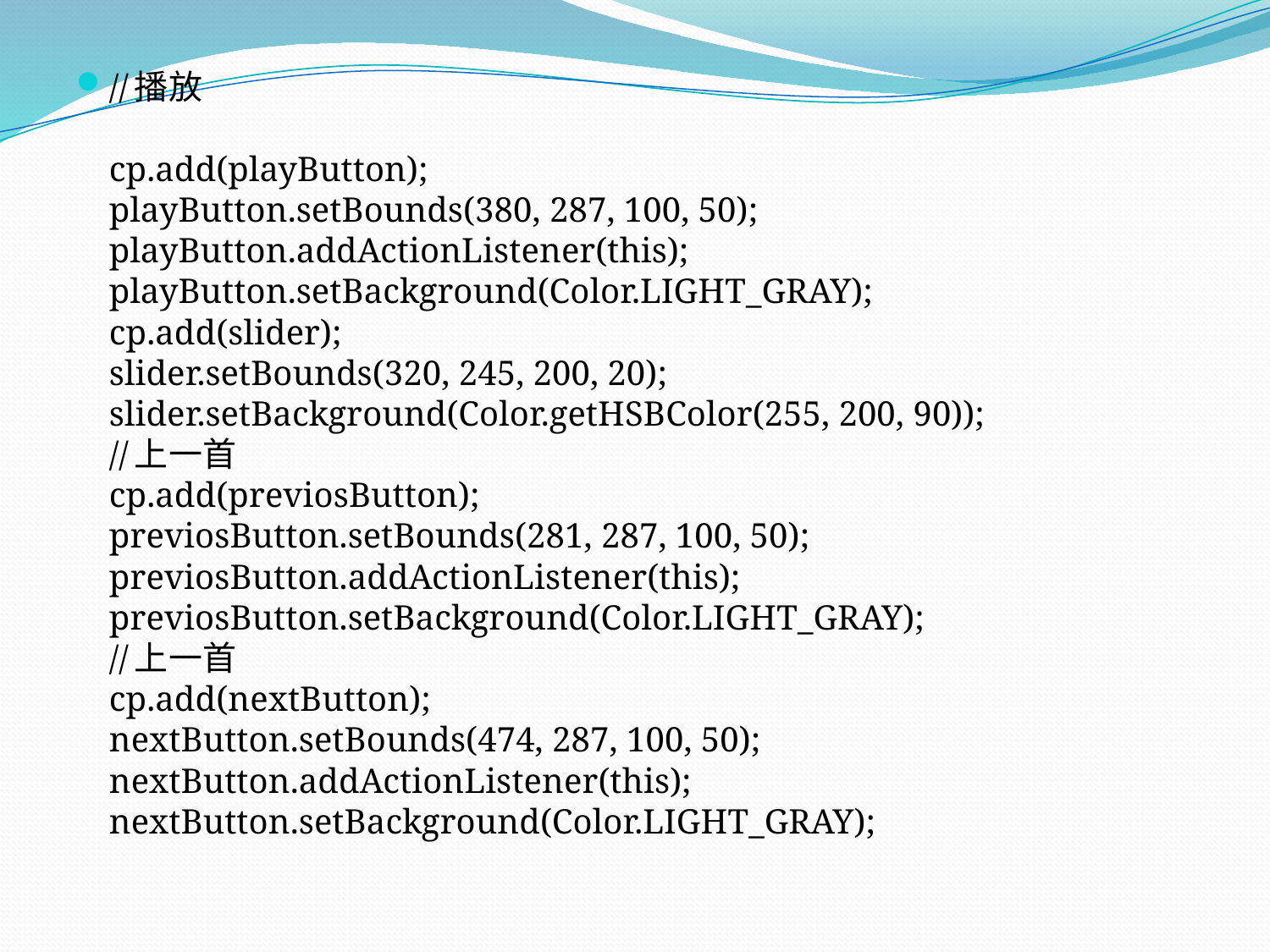

//播放
cp.add(playButton);
playButton.setBounds(380, 287, 100, 50);
playButton.addActionListener(this);
playButton.setBackground(Color.LIGHT_GRAY);
cp.add(slider);
slider.setBounds(320, 245, 200, 20);
slider.setBackground(Color.getHSBColor(255, 200, 90));
//上一首
cp.add(previosButton);
previosButton.setBounds(281, 287, 100, 50);
previosButton.addActionListener(this);
previosButton.setBackground(Color.LIGHT_GRAY);
//上一首
cp.add(nextButton);
nextButton.setBounds(474, 287, 100, 50);
nextButton.addActionListener(this);
nextButton.setBackground(Color.LIGHT_GRAY);